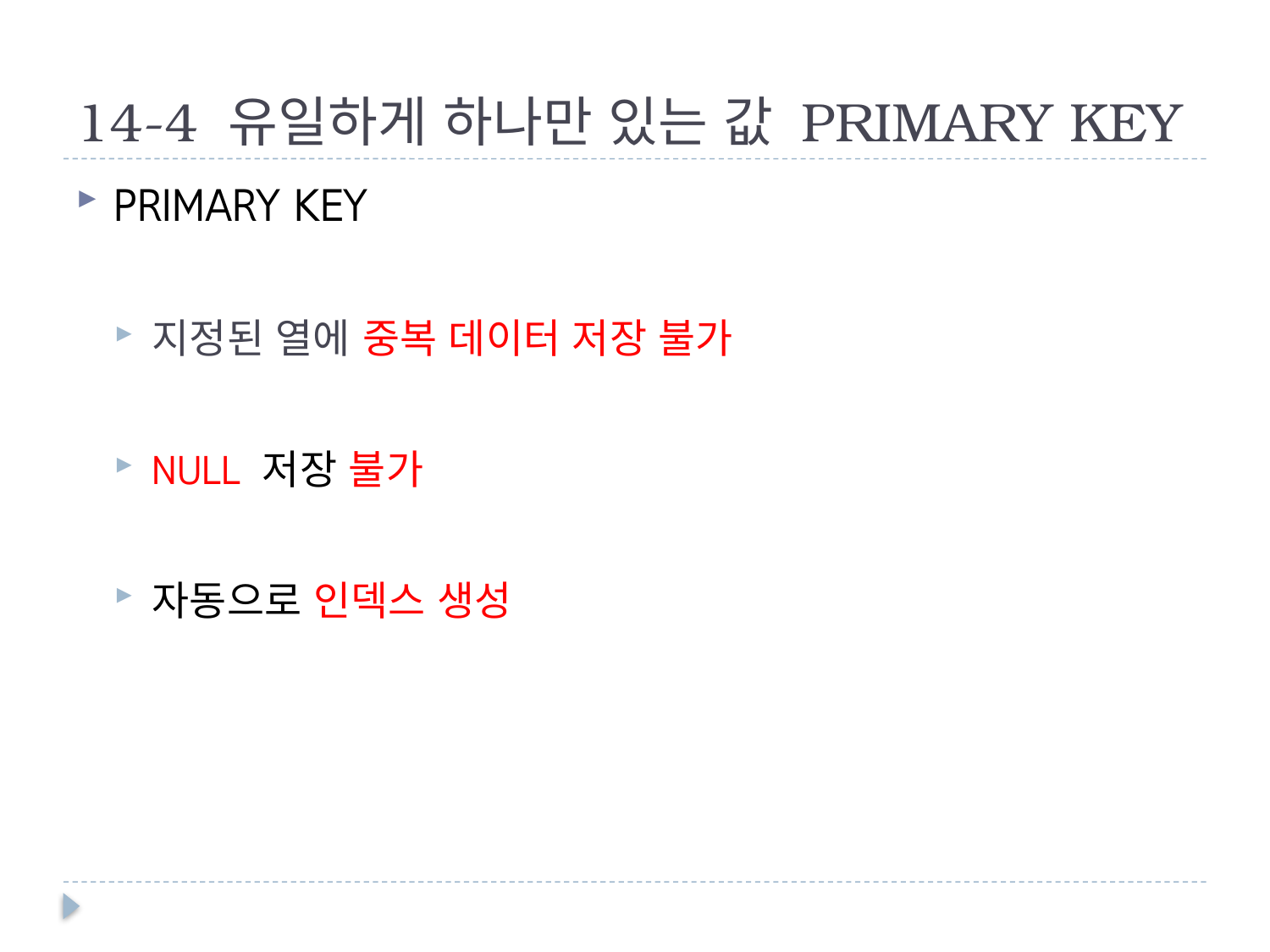

# 14-4 유일하게 하나만 있는 값 PRIMARY KEY
PRIMARY KEY

지정된 열에 중복 데이터 저장 불가

NULL 저장 불가

자동으로 인덱스 생성